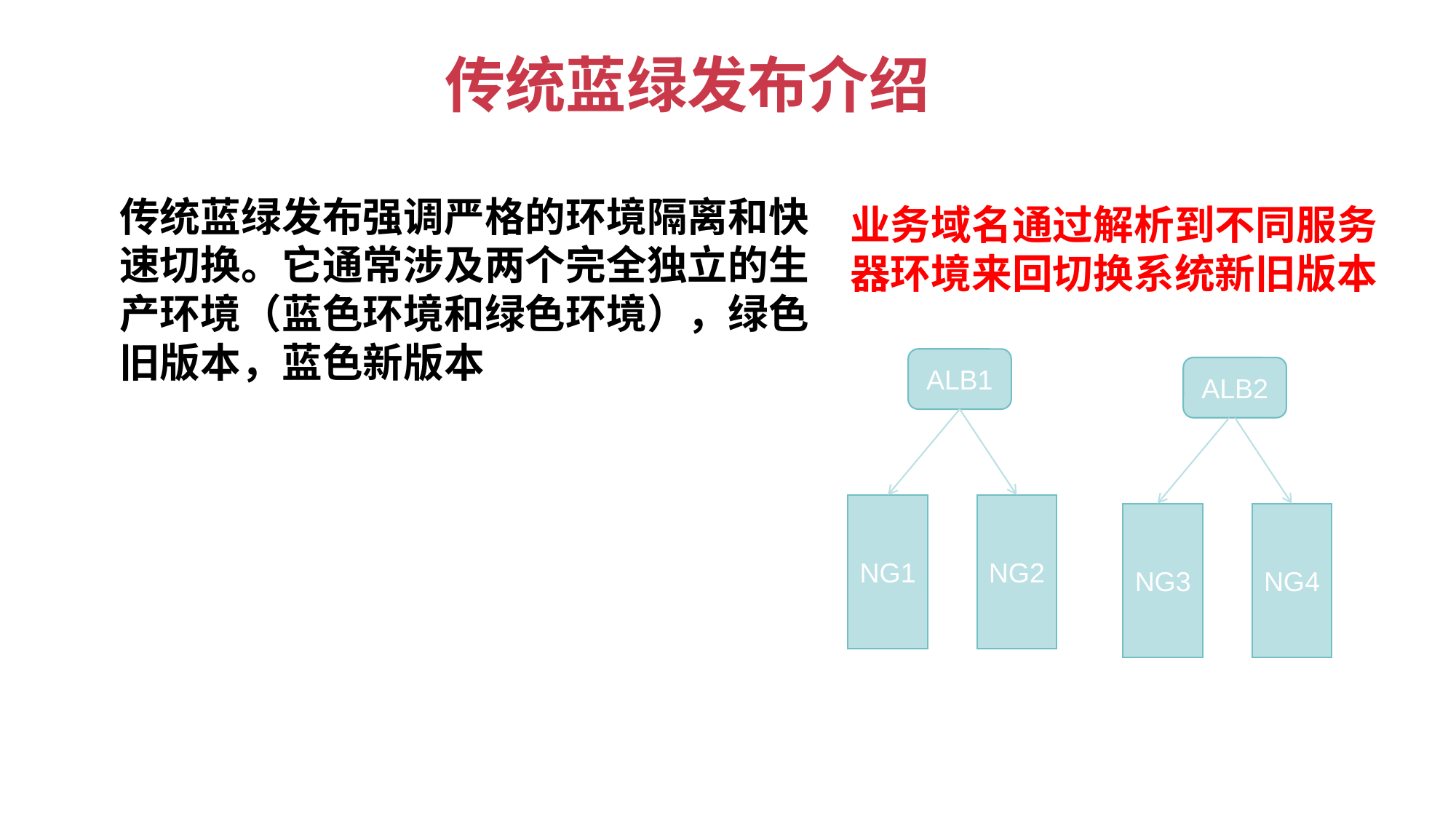

传统蓝绿发布介绍
传统蓝绿发布强调严格的环境隔离和快速切换。它通常涉及两个完全独立的生产环境（蓝色环境和绿色环境），绿色
旧版本，蓝色新版本
业务域名通过解析到不同服务器环境来回切换系统新旧版本

ALB1
ALB2
NG1
NG2
NG3
NG4